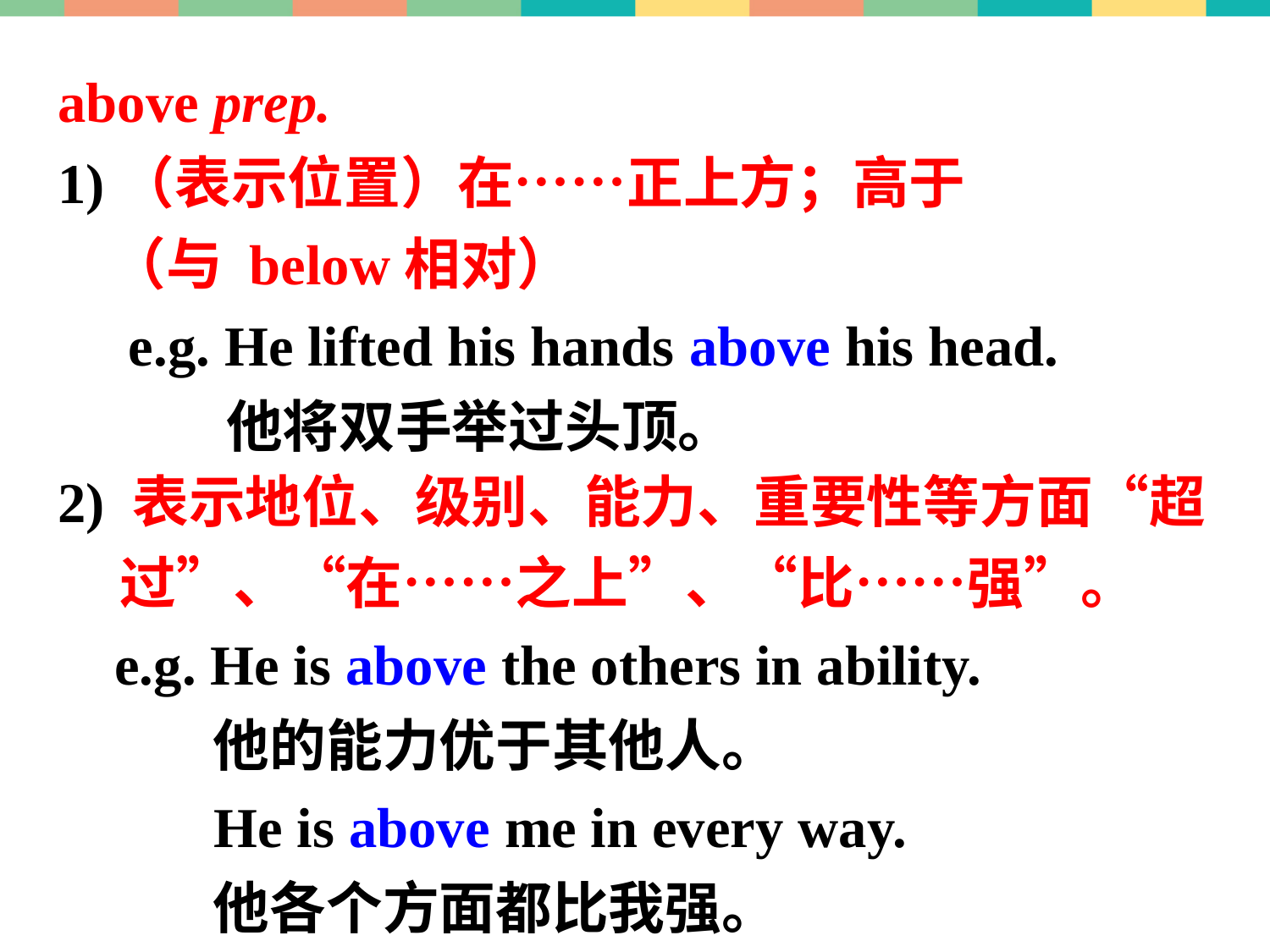

above prep.
1)（表示位置）在……正上方；高于
   （与 below相对）
     e.g. He lifted his hands above his head.
            他将双手举过头顶。
2) 表示地位、级别、能力、重要性等方面“超过”、“在……之上”、“比……强”。
    e.g. He is above the others in ability.
           他的能力优于其他人。
           He is above me in every way.
           他各个方面都比我强。